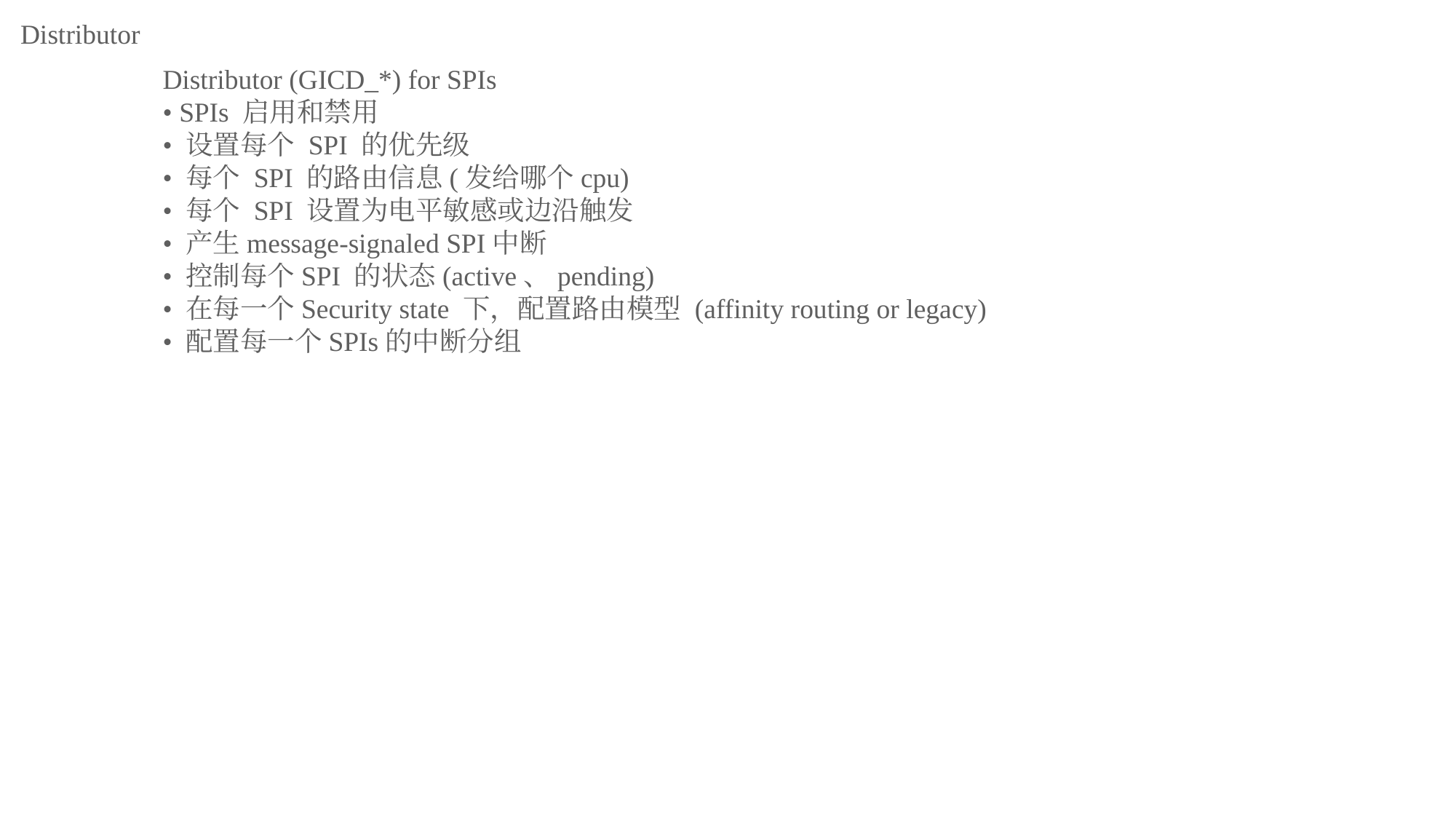

Distributor
Distributor (GICD_*) for SPIs
• SPIs 启用和禁用
• 设置每个 SPI 的优先级
• 每个 SPI 的路由信息(发给哪个cpu)
• 每个 SPI 设置为电平敏感或边沿触发
• 产生message-signaled SPI中断
• 控制每个SPI 的状态(active、pending)
• 在每一个Security state 下，配置路由模型 (affinity routing or legacy)
• 配置每一个SPIs的中断分组